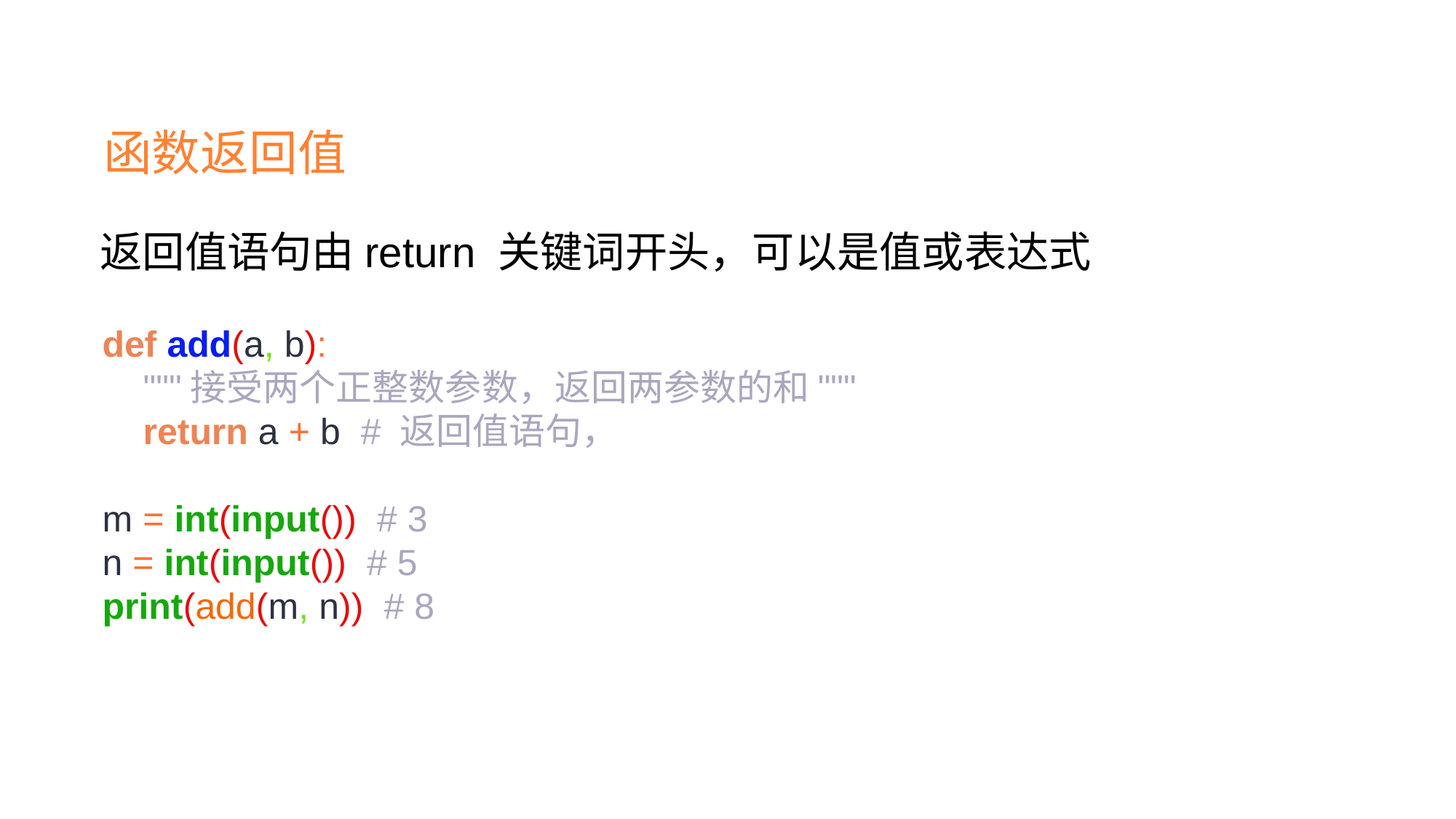

函数返回值
返回值语句由return 关键词开头，可以是值或表达式
def add(a, b):
    """接受两个正整数参数，返回两参数的和"""
    return a + b  # 返回值语句，
m = int(input())  # 3
n = int(input())  # 5
print(add(m, n))  # 8